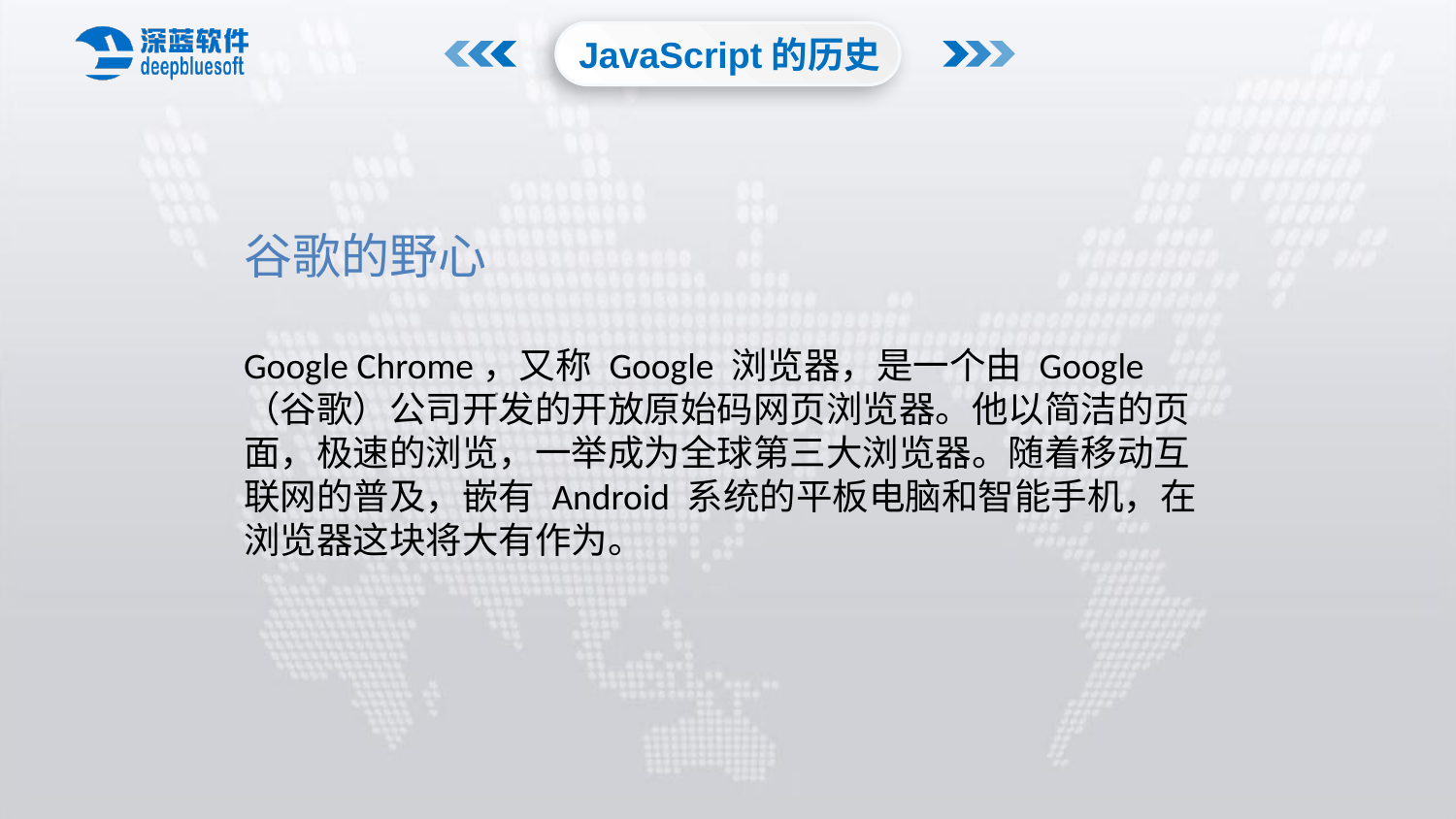

JavaScript的历史

谷歌的野心

Google Chrome，又称 Google 浏览器，是一个由 Google（谷歌）公司开发的开放原始码网页浏览器。他以简洁的页面，极速的浏览，一举成为全球第三大浏览器。随着移动互联网的普及，嵌有 Android 系统的平板电脑和智能手机，在浏览器这块将大有作为。